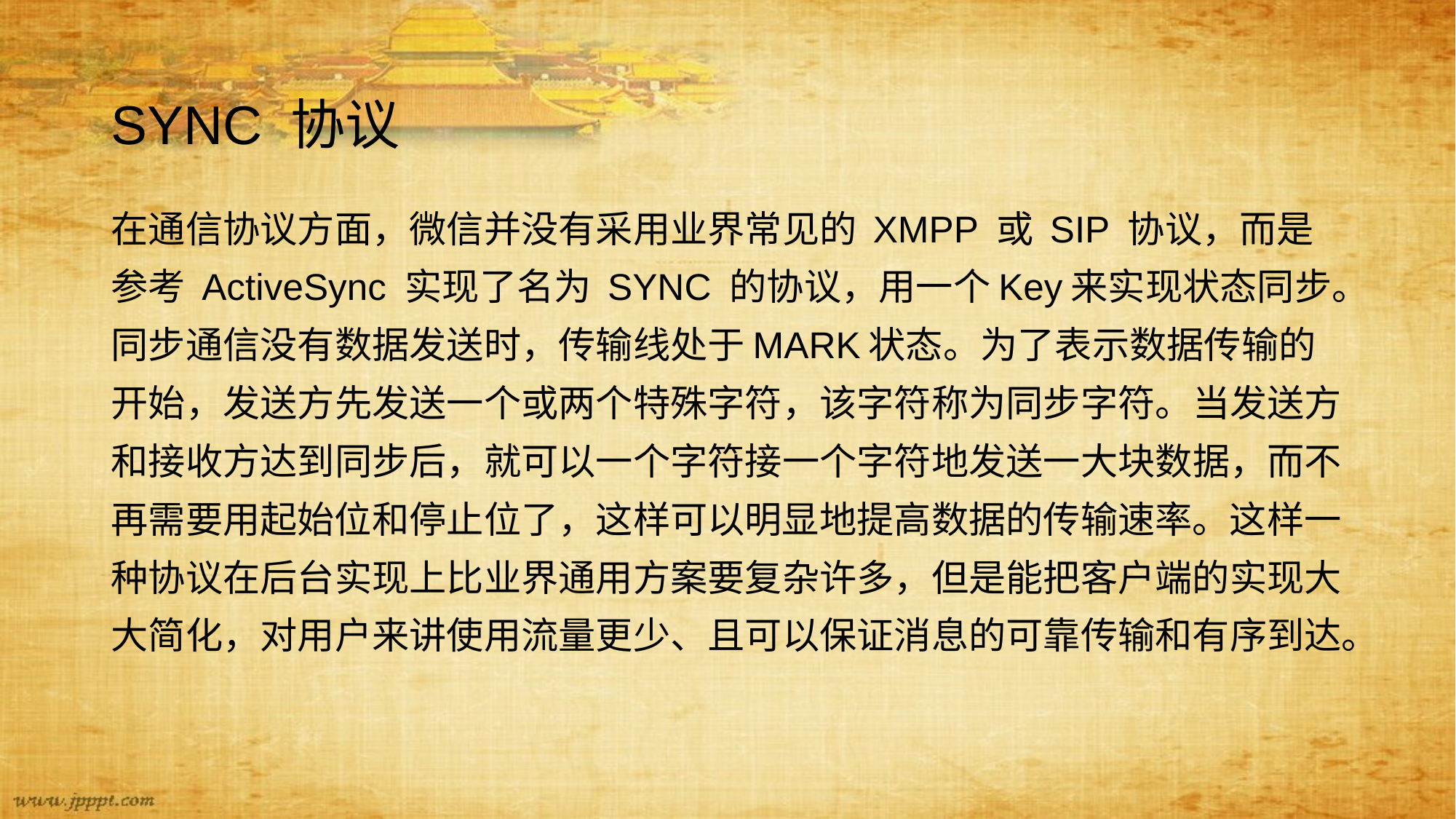

# SYNC 协议
在通信协议方面，微信并没有采用业界常见的 XMPP 或 SIP 协议，而是参考 ActiveSync 实现了名为 SYNC 的协议，用一个Key来实现状态同步。同步通信没有数据发送时，传输线处于MARK状态。为了表示数据传输的开始，发送方先发送一个或两个特殊字符，该字符称为同步字符。当发送方和接收方达到同步后，就可以一个字符接一个字符地发送一大块数据，而不再需要用起始位和停止位了，这样可以明显地提高数据的传输速率。这样一种协议在后台实现上比业界通用方案要复杂许多，但是能把客户端的实现大大简化，对用户来讲使用流量更少、且可以保证消息的可靠传输和有序到达。